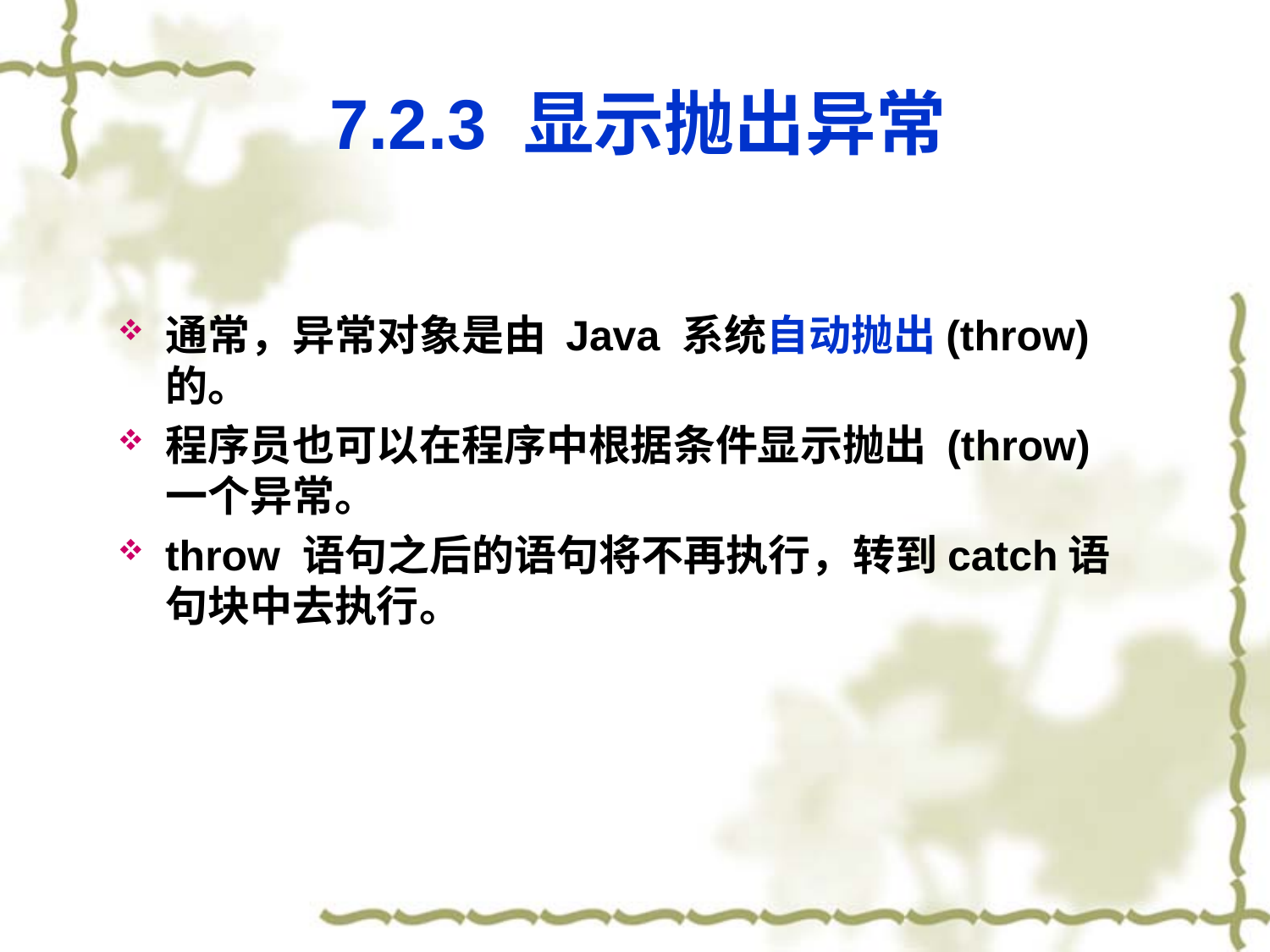

# 7.2.3 显示抛出异常
通常，异常对象是由 Java 系统自动抛出(throw)的。
程序员也可以在程序中根据条件显示抛出 (throw) 一个异常。
throw 语句之后的语句将不再执行，转到catch语句块中去执行。
26